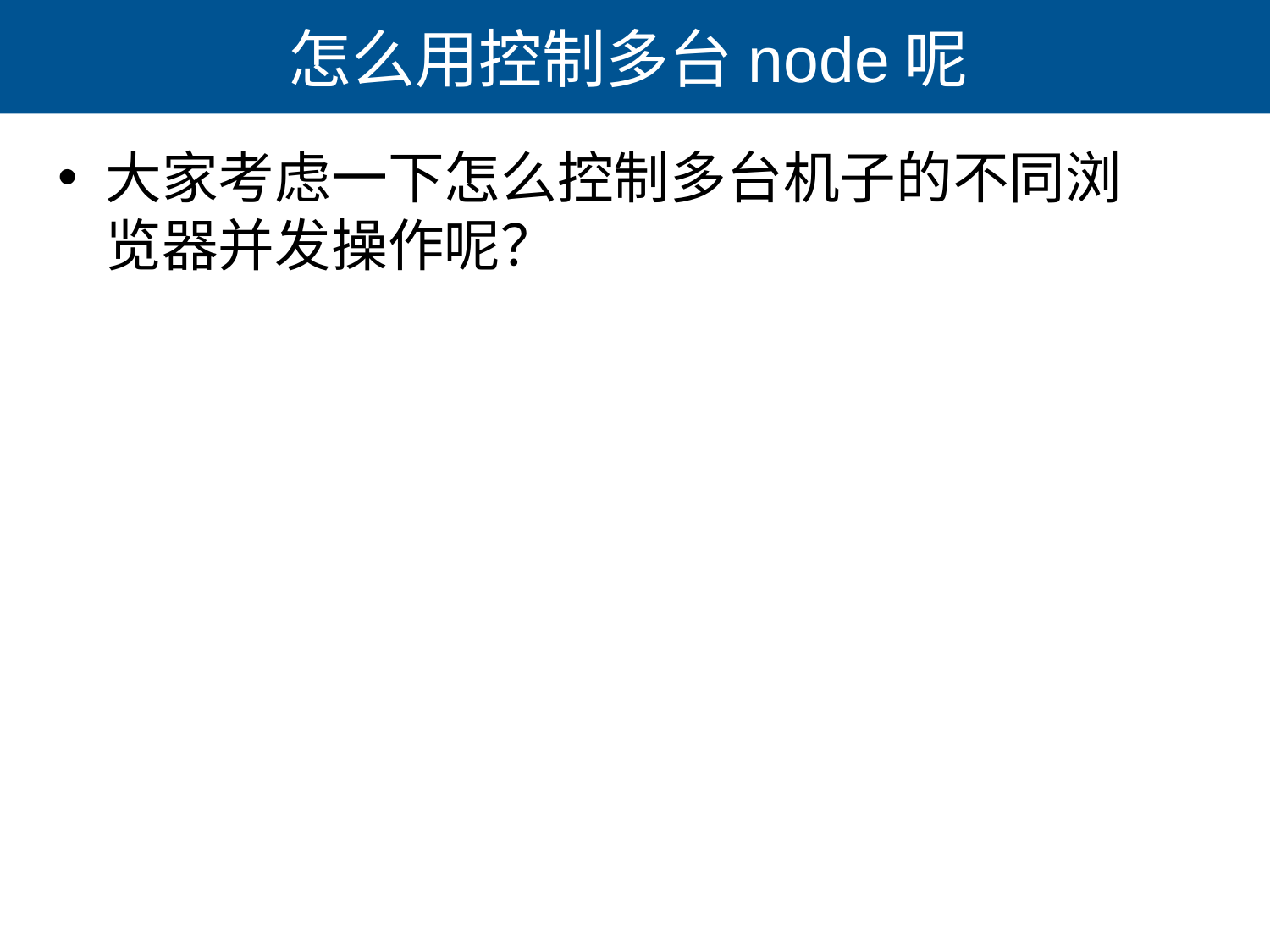

# 怎么用控制多台node呢
大家考虑一下怎么控制多台机子的不同浏览器并发操作呢？